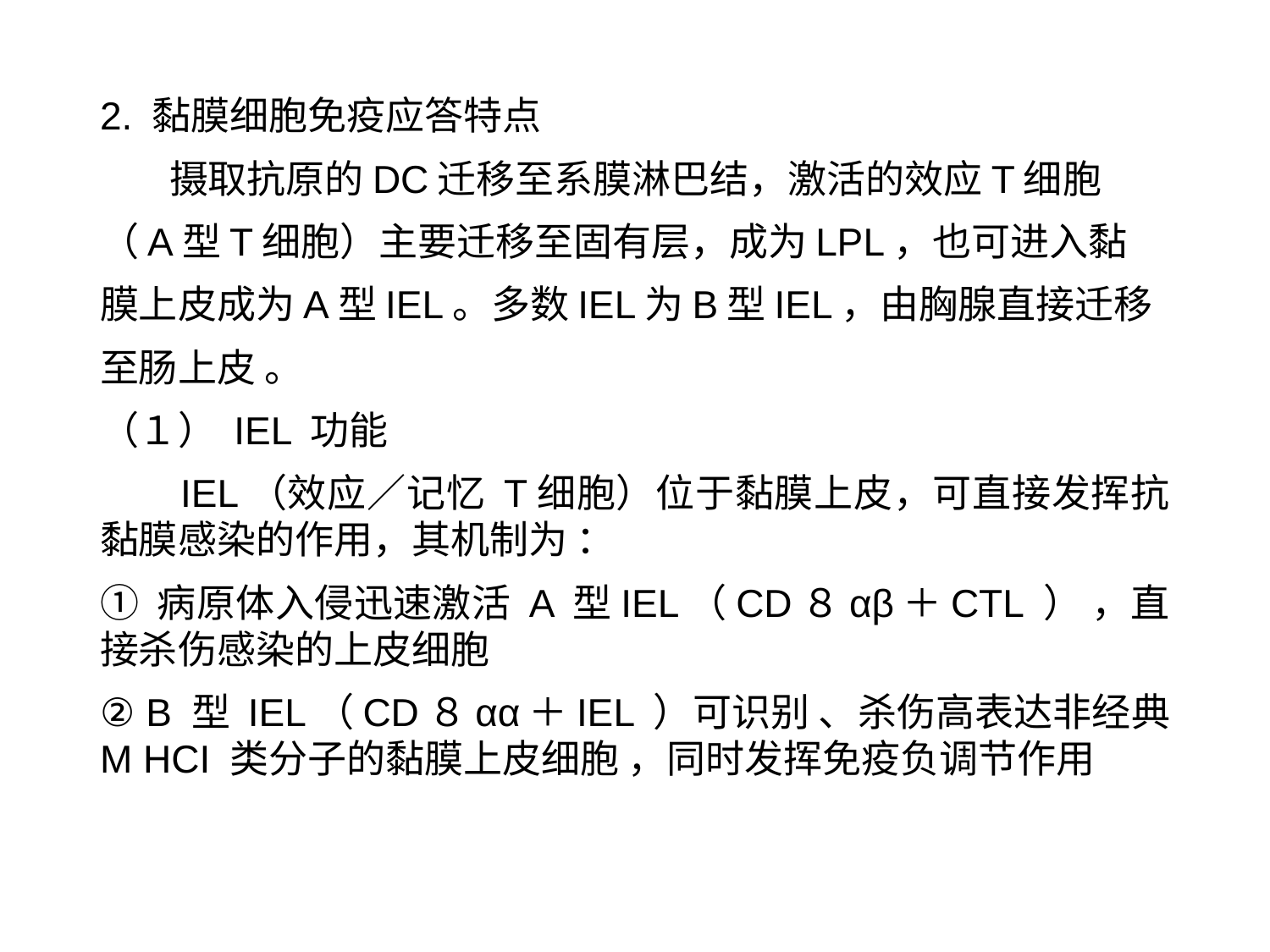

2. 黏膜细胞免疫应答特点
       摄取抗原的DC迁移至系膜淋巴结，激活的效应T细胞
（A型T细胞）主要迁移至固有层，成为LPL，也可进入黏
膜上皮成为A型IEL。多数IEL为B型IEL，由胸腺直接迁移
至肠上皮 。
（１） IEL 功能
       IEL（效应／记忆 T细胞）位于黏膜上皮，可直接发挥抗黏膜感染的作用，其机制为 ：
① 病原体入侵迅速激活 A 型IEL（CD８αβ＋CTL ） ，直接杀伤感染的上皮细胞
② B 型 IEL（CD８αα＋IEL ）可识别 、杀伤高表达非经典 M HCI 类分子的黏膜上皮细胞 ，同时发挥免疫负调节作用